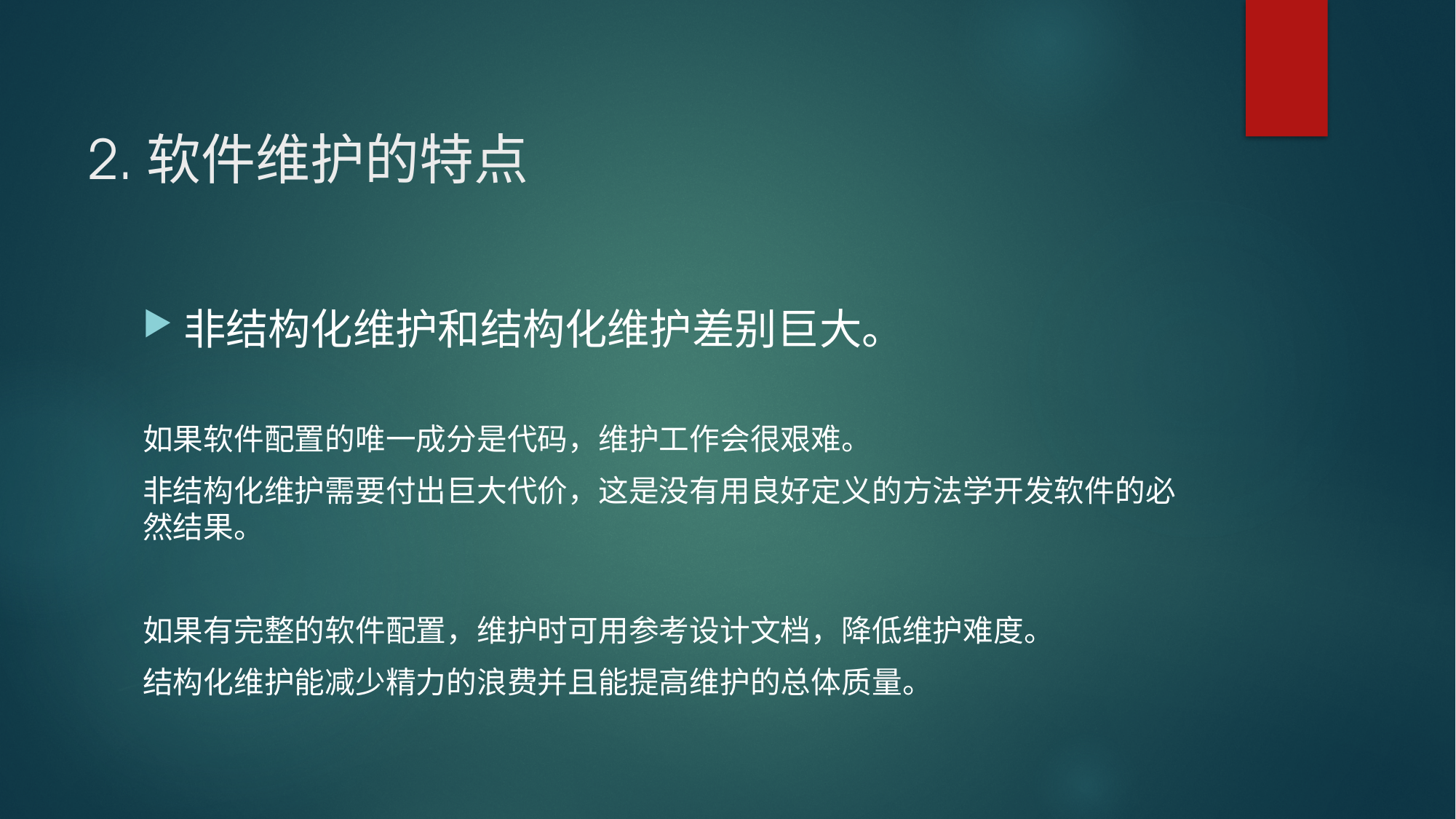

# 2.软件维护的特点

非结构化维护和结构化维护差别巨大。

如果软件配置的唯一成分是代码，维护工作会很艰难。
非结构化维护需要付出巨大代价，这是没有用良好定义的方法学开发软件的必然结果。

如果有完整的软件配置，维护时可用参考设计文档，降低维护难度。
结构化维护能减少精力的浪费并且能提高维护的总体质量。